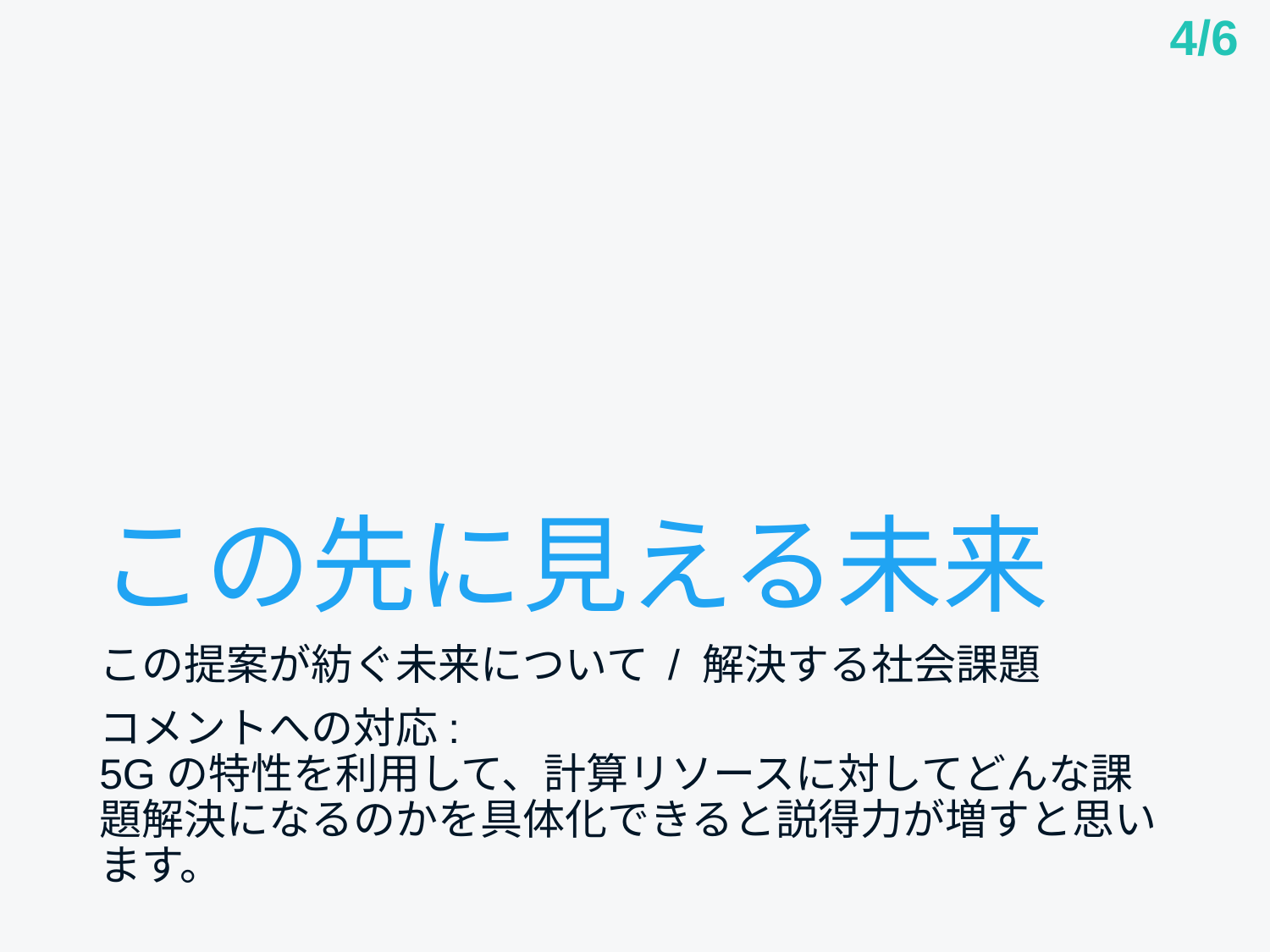

4/6
# この先に見える未来
この提案が紡ぐ未来について / 解決する社会課題
コメントへの対応:
5Gの特性を利用して、計算リソースに対してどんな課題解決になるのかを具体化できると説得力が増すと思います。